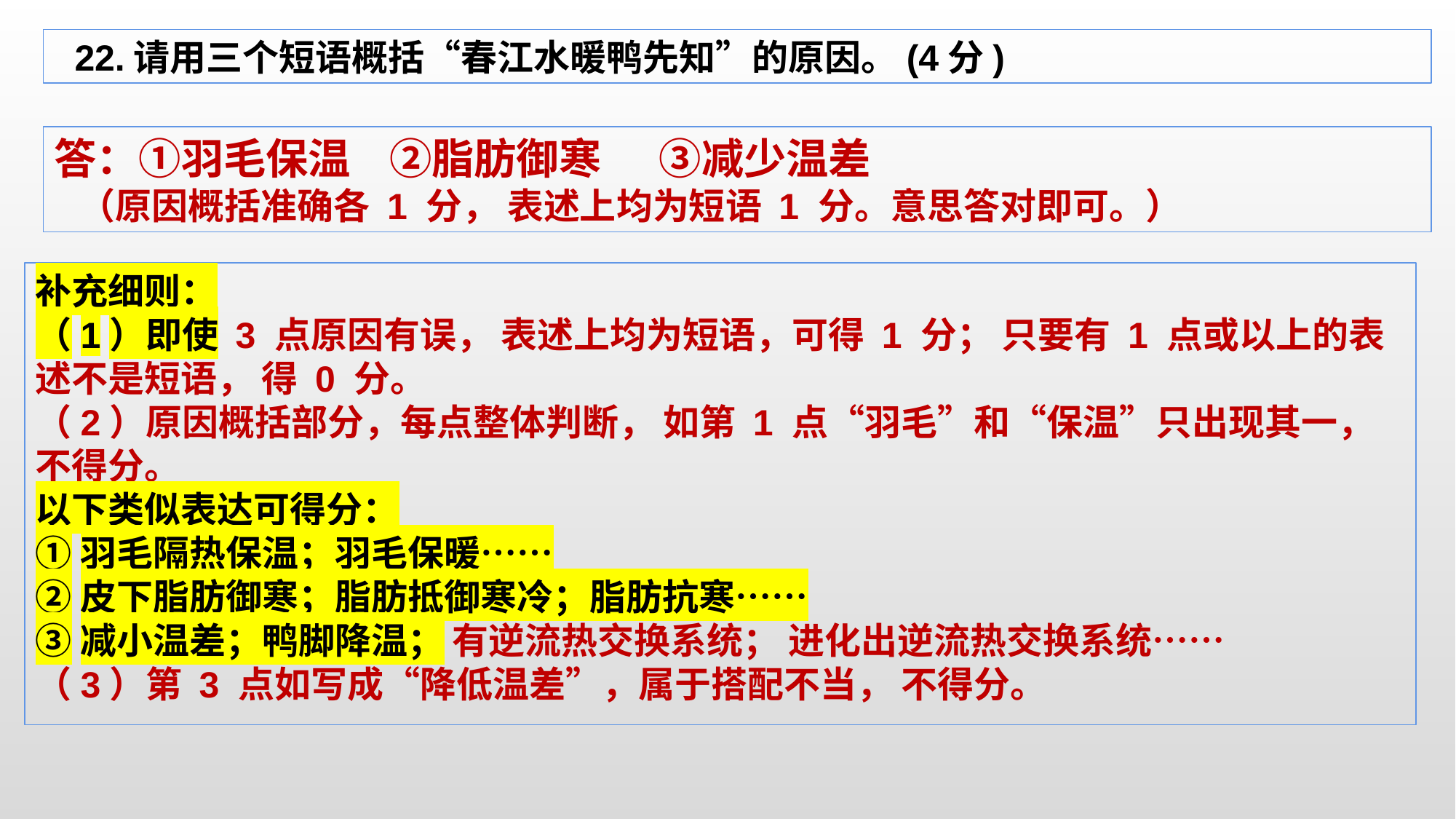

22.请用三个短语概括“春江水暖鸭先知”的原因。(4分)
答：①羽毛保温    ②脂肪御寒      ③减少温差
  （原因概括准确各 1 分， 表述上均为短语 1 分。意思答对即可。）
补充细则：（1）即使 3 点原因有误， 表述上均为短语，可得 1 分； 只要有 1 点或以上的表述不是短语， 得 0 分。
（2）原因概括部分，每点整体判断， 如第 1 点“羽毛”和“保温”只出现其一，不得分。
以下类似表达可得分：①羽毛隔热保温；羽毛保暖……②皮下脂肪御寒；脂肪抵御寒冷；脂肪抗寒……③减小温差；鸭脚降温； 有逆流热交换系统； 进化出逆流热交换系统……（3）第 3 点如写成“降低温差”，属于搭配不当， 不得分。